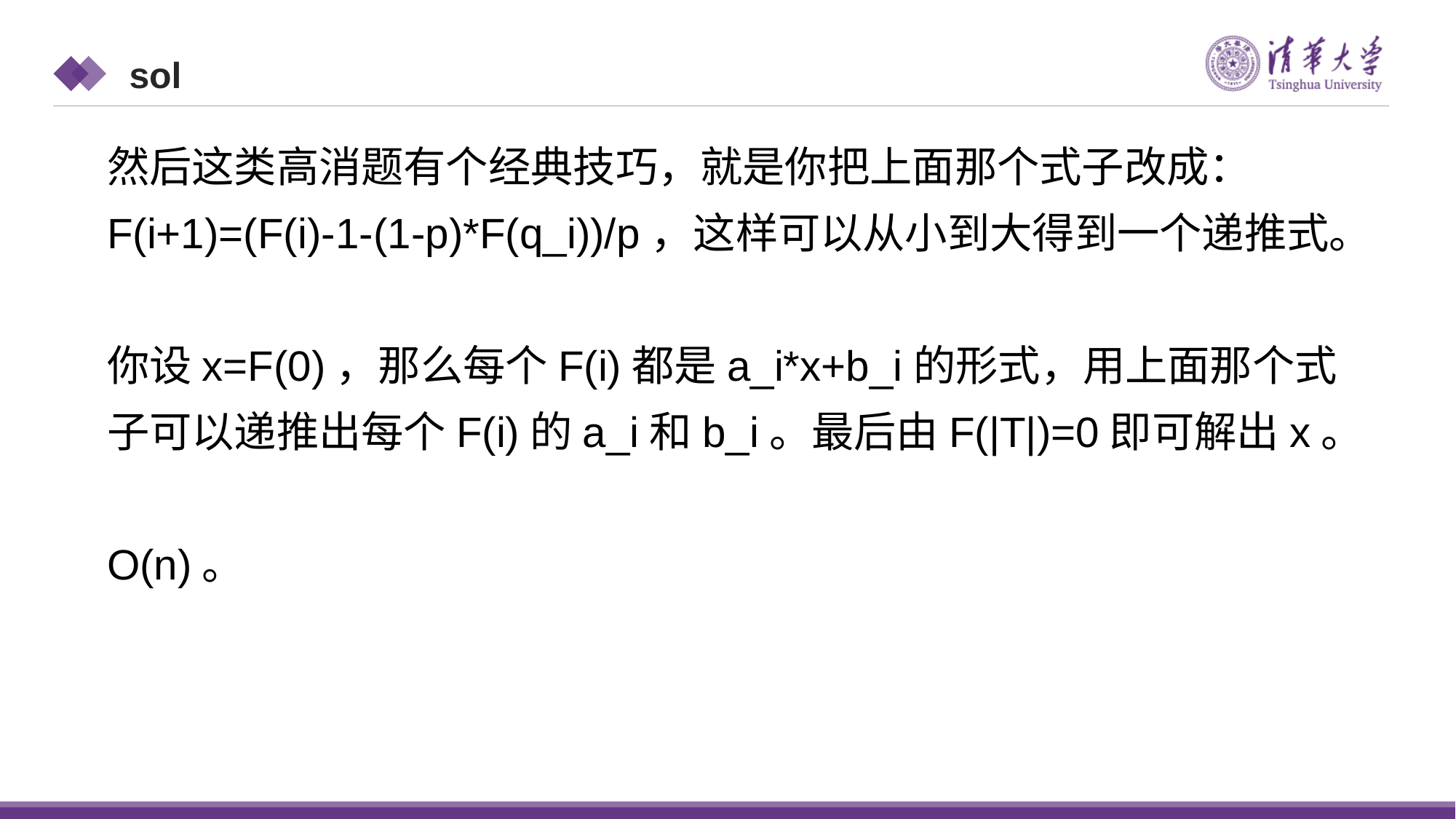

sol
然后这类高消题有个经典技巧，就是你把上面那个式子改成：
F(i+1)=(F(i)-1-(1-p)*F(q_i))/p，这样可以从小到大得到一个递推式。

你设x=F(0)，那么每个F(i)都是a_i*x+b_i的形式，用上面那个式子可以递推出每个F(i)的a_i和b_i。最后由F(|T|)=0即可解出x。

O(n)。